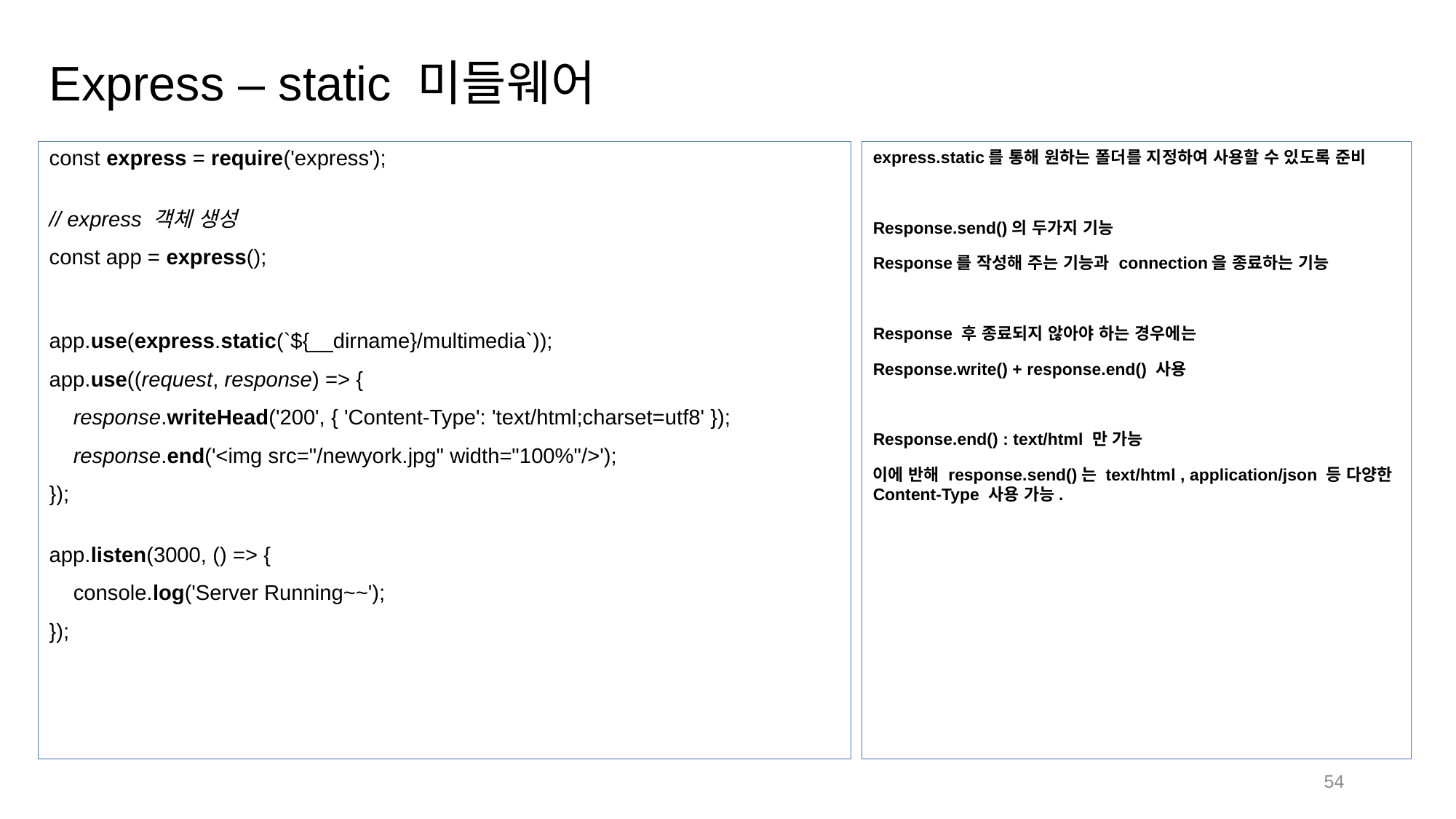

# Express – static 미들웨어
const express = require('express');
// express 객체 생성
const app = express();
app.use(express.static(`${__dirname}/multimedia`));
app.use((request, response) => {
    response.writeHead('200', { 'Content-Type': 'text/html;charset=utf8' });
    response.end('<img src="/newyork.jpg" width="100%"/>');
});
app.listen(3000, () => {
    console.log('Server Running~~');
});
express.static를 통해 원하는 폴더를 지정하여 사용할 수 있도록 준비

Response.send()의 두가지 기능
Response를 작성해 주는 기능과 connection을 종료하는 기능

Response 후 종료되지 않아야 하는 경우에는
Response.write() + response.end() 사용

Response.end() : text/html 만 가능
이에 반해 response.send()는 text/html , application/json 등 다양한 Content-Type 사용 가능.
54